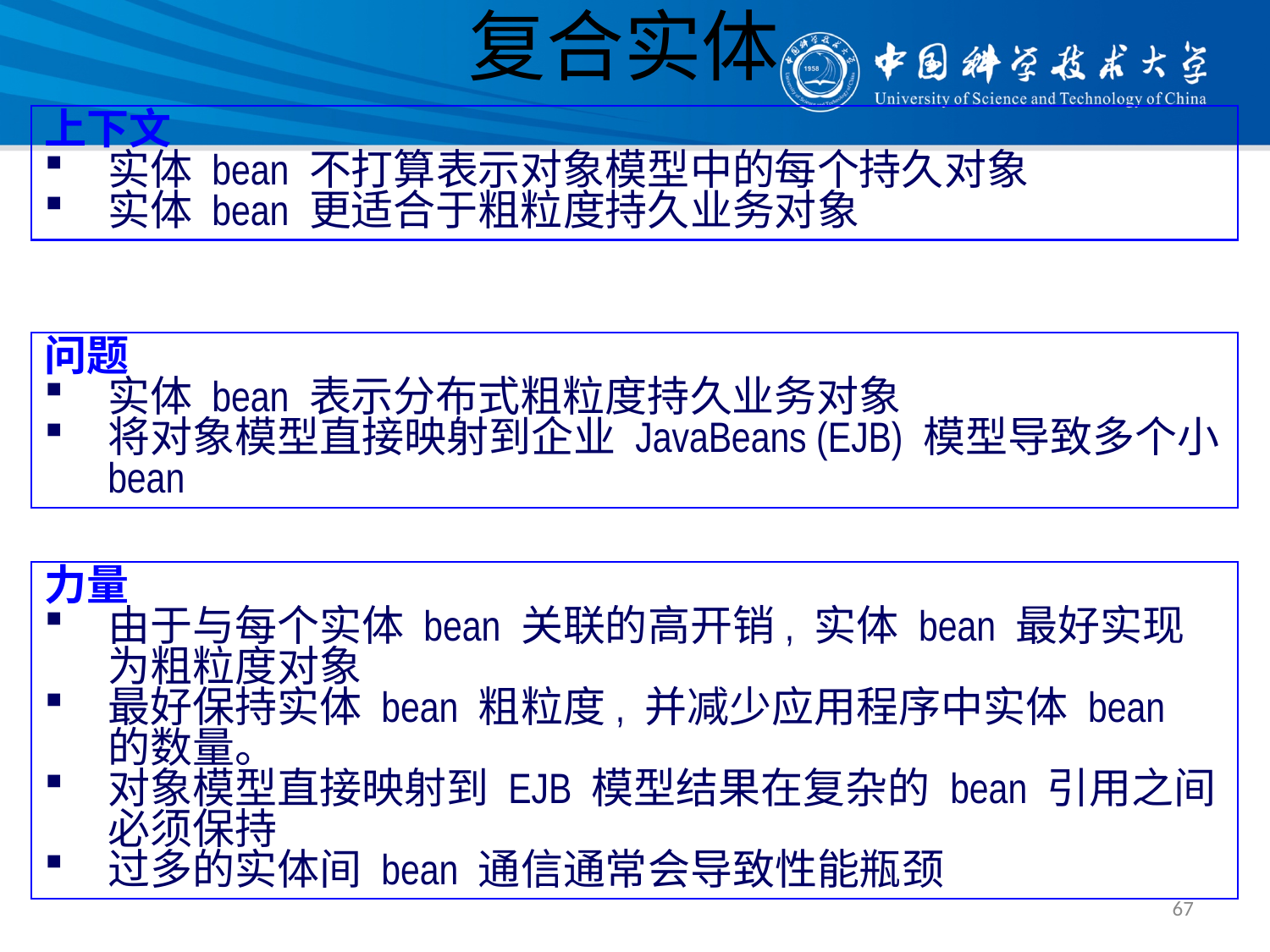

# 复合实体
上下文
实体 bean 不打算表示对象模型中的每个持久对象
实体 bean 更适合于粗粒度持久业务对象
问题
实体 bean 表示分布式粗粒度持久业务对象
将对象模型直接映射到企业 JavaBeans (EJB) 模型导致多个小 bean
力量
由于与每个实体 bean 关联的高开销, 实体 bean 最好实现为粗粒度对象
最好保持实体 bean 粗粒度, 并减少应用程序中实体 bean 的数量。
对象模型直接映射到 EJB 模型结果在复杂的 bean 引用之间必须保持
过多的实体间 bean 通信通常会导致性能瓶颈
67